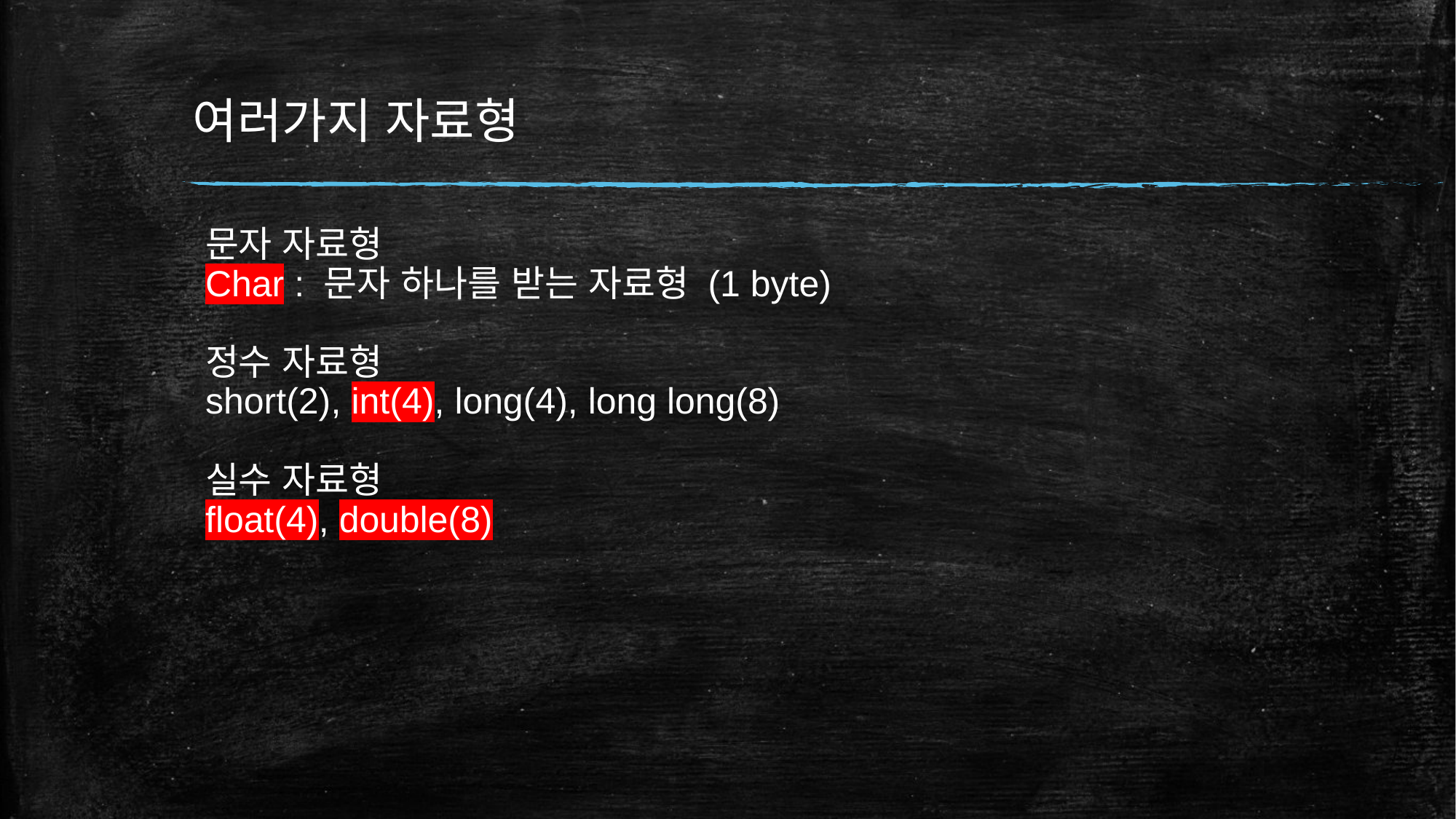

# 여러가지 자료형
문자 자료형
Char : 문자 하나를 받는 자료형 (1 byte)

정수 자료형
short(2), int(4), long(4), long long(8)

실수 자료형
float(4), double(8)